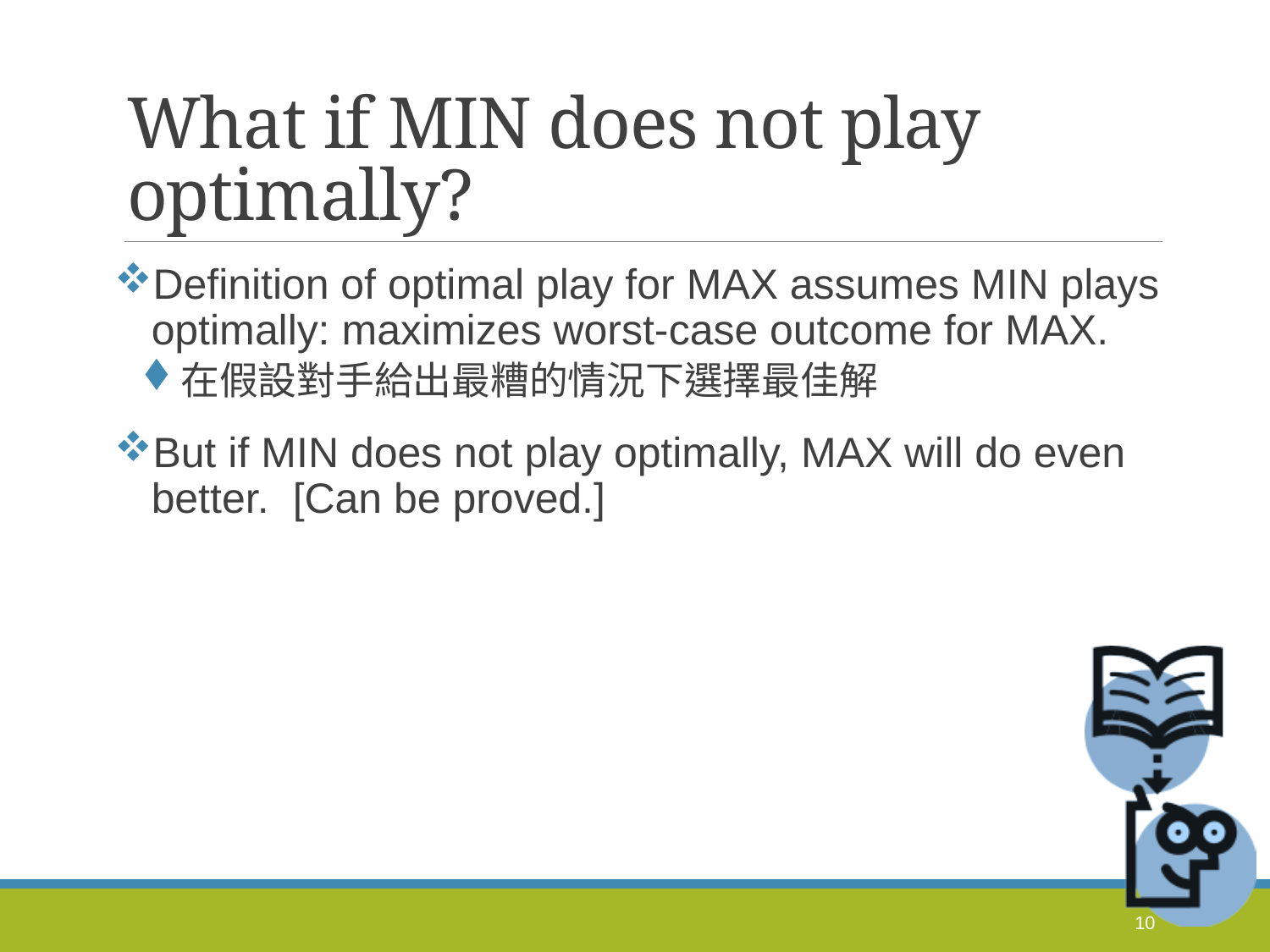

# What if MIN does not play optimally?
Definition of optimal play for MAX assumes MIN plays optimally: maximizes worst-case outcome for MAX.
在假設對手給出最糟的情況下選擇最佳解
But if MIN does not play optimally, MAX will do even better.  [Can be proved.]

10